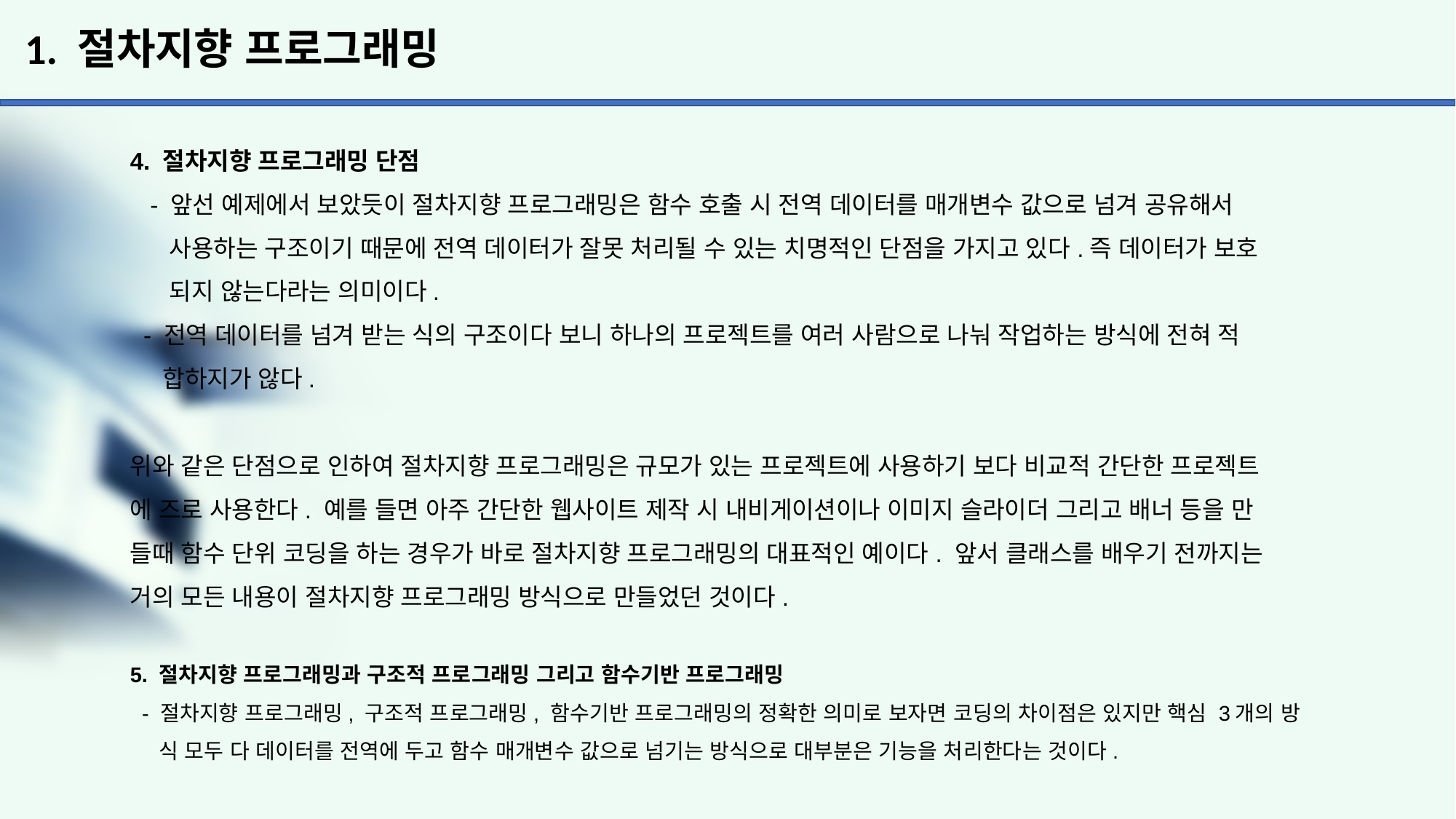

# 1. 절차지향 프로그래밍
4. 절차지향 프로그래밍 단점
   - 앞선 예제에서 보았듯이 절차지향 프로그래밍은 함수 호출 시 전역 데이터를 매개변수 값으로 넘겨 공유해서
     사용하는 구조이기 때문에 전역 데이터가 잘못 처리될 수 있는 치명적인 단점을 가지고 있다.즉 데이터가 보호
     되지 않는다라는 의미이다.
  - 전역 데이터를 넘겨 받는 식의 구조이다 보니 하나의 프로젝트를 여러 사람으로 나눠 작업하는 방식에 전혀 적
    합하지가 않다.

위와 같은 단점으로 인하여 절차지향 프로그래밍은 규모가 있는 프로젝트에 사용하기 보다 비교적 간단한 프로젝트
에 즈로 사용한다. 예를 들면 아주 간단한 웹사이트 제작 시 내비게이션이나 이미지 슬라이더 그리고 배너 등을 만
들때 함수 단위 코딩을 하는 경우가 바로 절차지향 프로그래밍의 대표적인 예이다. 앞서 클래스를 배우기 전까지는
거의 모든 내용이 절차지향 프로그래밍 방식으로 만들었던 것이다.

5. 절차지향 프로그래밍과 구조적 프로그래밍 그리고 함수기반 프로그래밍
  - 절차지향 프로그래밍, 구조적 프로그래밍, 함수기반 프로그래밍의 정확한 의미로 보자면 코딩의 차이점은 있지만 핵심 3개의 방
    식 모두 다 데이터를 전역에 두고 함수 매개변수 값으로 넘기는 방식으로 대부분은 기능을 처리한다는 것이다.